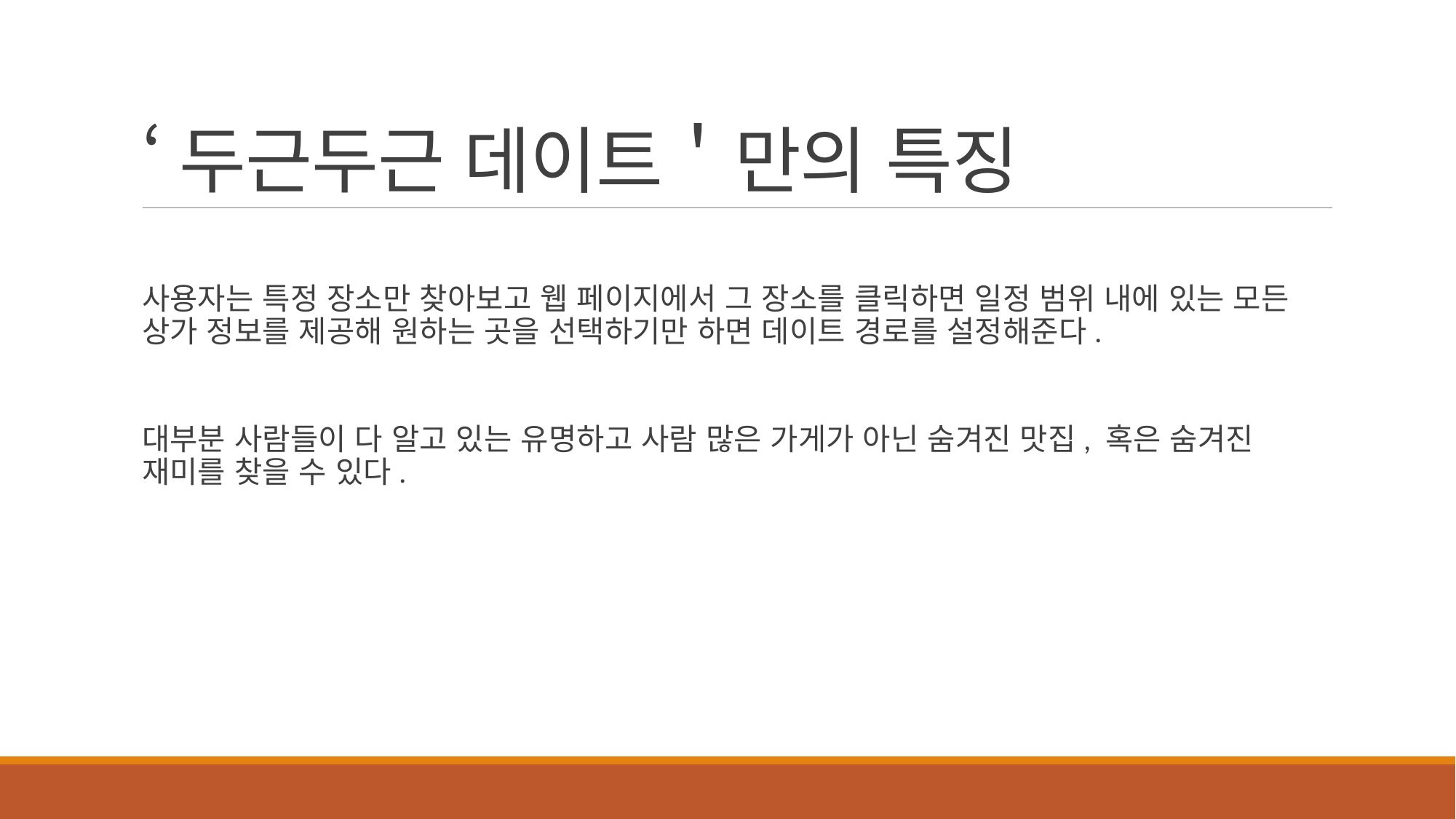

# ‘두근두근 데이트＇만의 특징

사용자는 특정 장소만 찾아보고 웹 페이지에서 그 장소를 클릭하면 일정 범위 내에 있는 모든 상가 정보를 제공해 원하는 곳을 선택하기만 하면 데이트 경로를 설정해준다.

대부분 사람들이 다 알고 있는 유명하고 사람 많은 가게가 아닌 숨겨진 맛집, 혹은 숨겨진 재미를 찾을 수 있다.